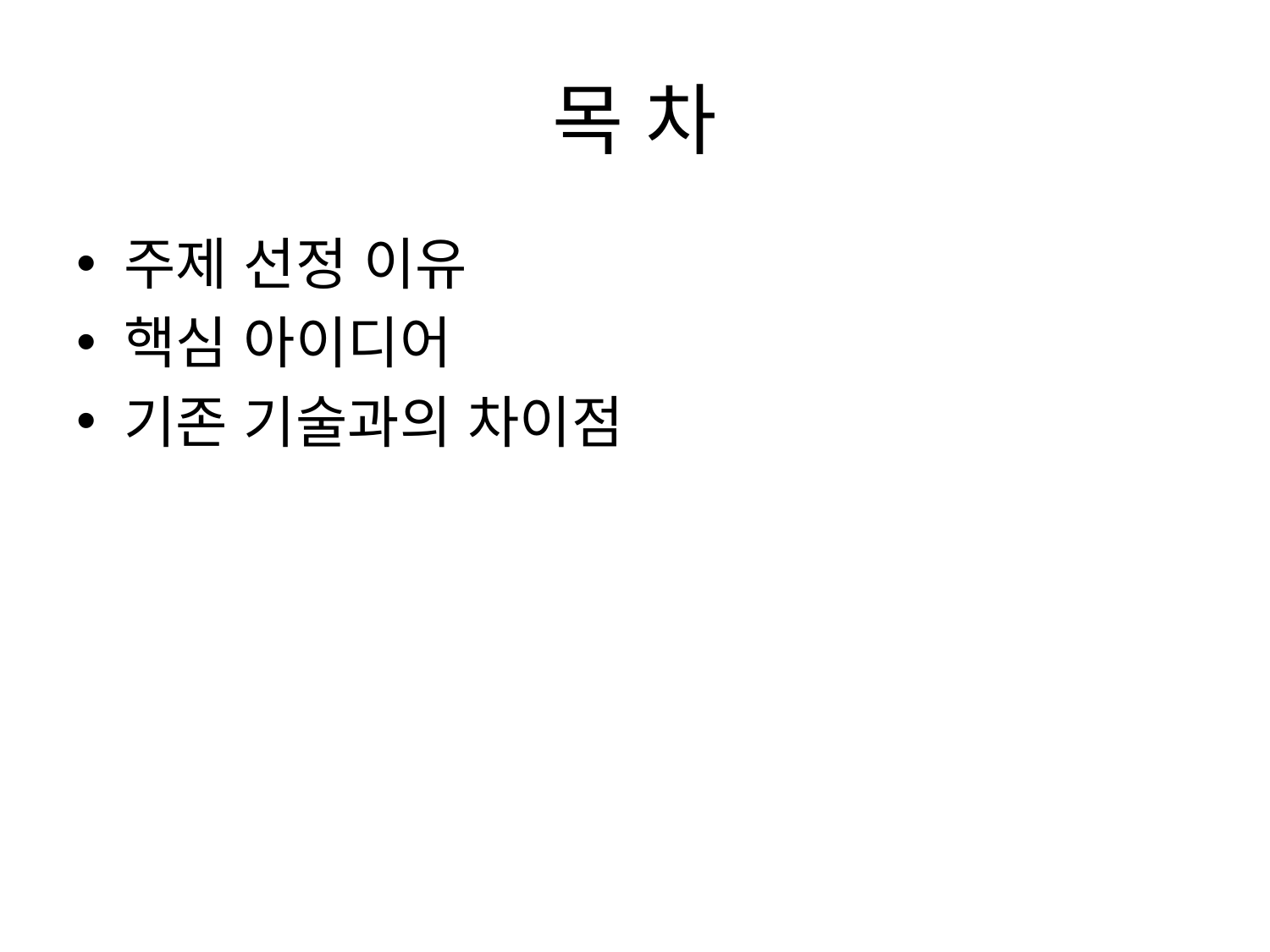

# 목 차
주제 선정 이유
핵심 아이디어
기존 기술과의 차이점